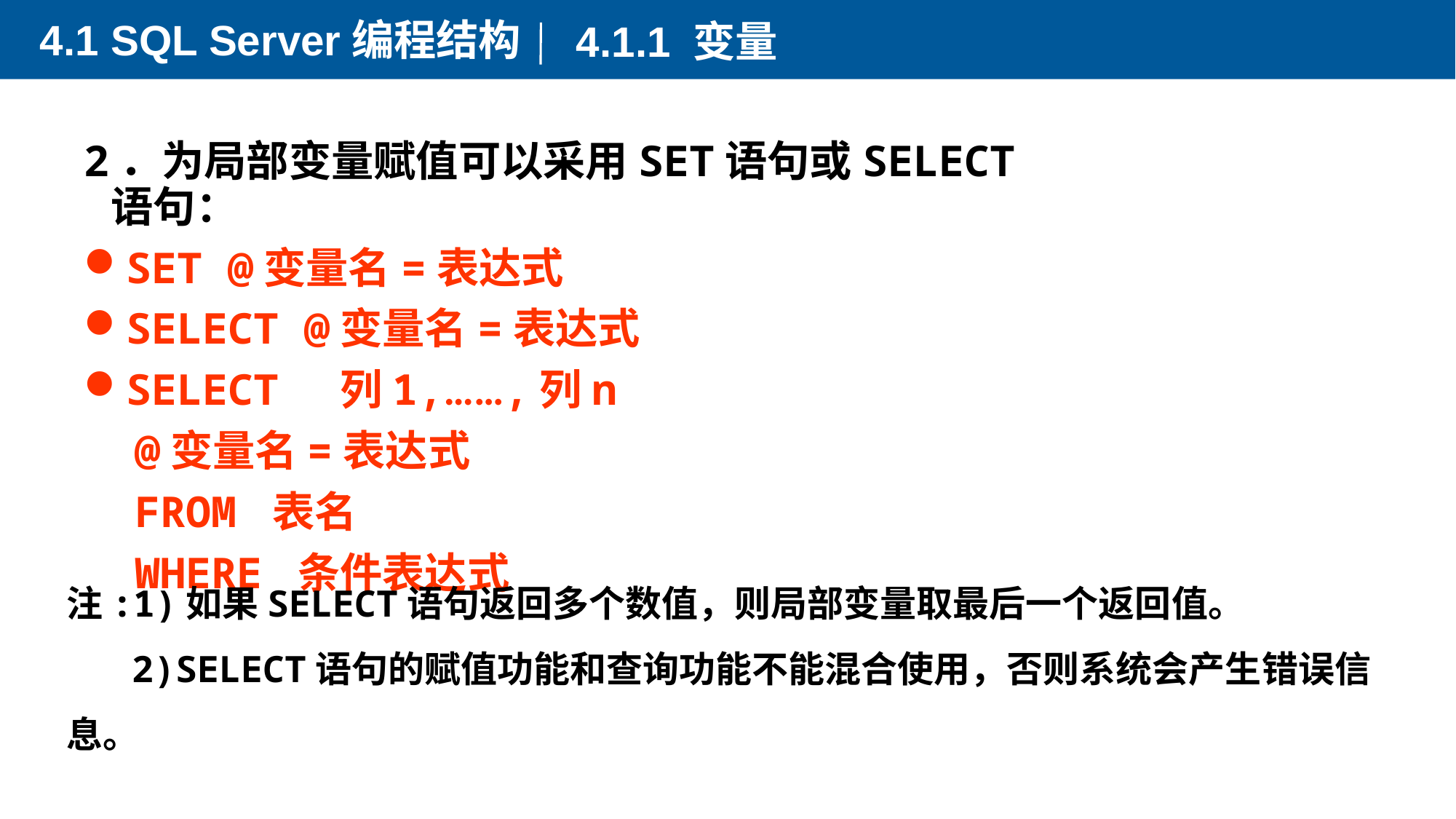

4.1 SQL Server编程结构
4.1.1 变量
2．为局部变量赋值可以采用SET语句或SELECT语句：
SET @变量名=表达式
SELECT @变量名=表达式
SELECT  列1,……,列n
  @变量名=表达式
  FROM 表名
  WHERE 条件表达式

注:1)如果SELECT语句返回多个数值，则局部变量取最后一个返回值。
   2)SELECT语句的赋值功能和查询功能不能混合使用，否则系统会产生错误信息。